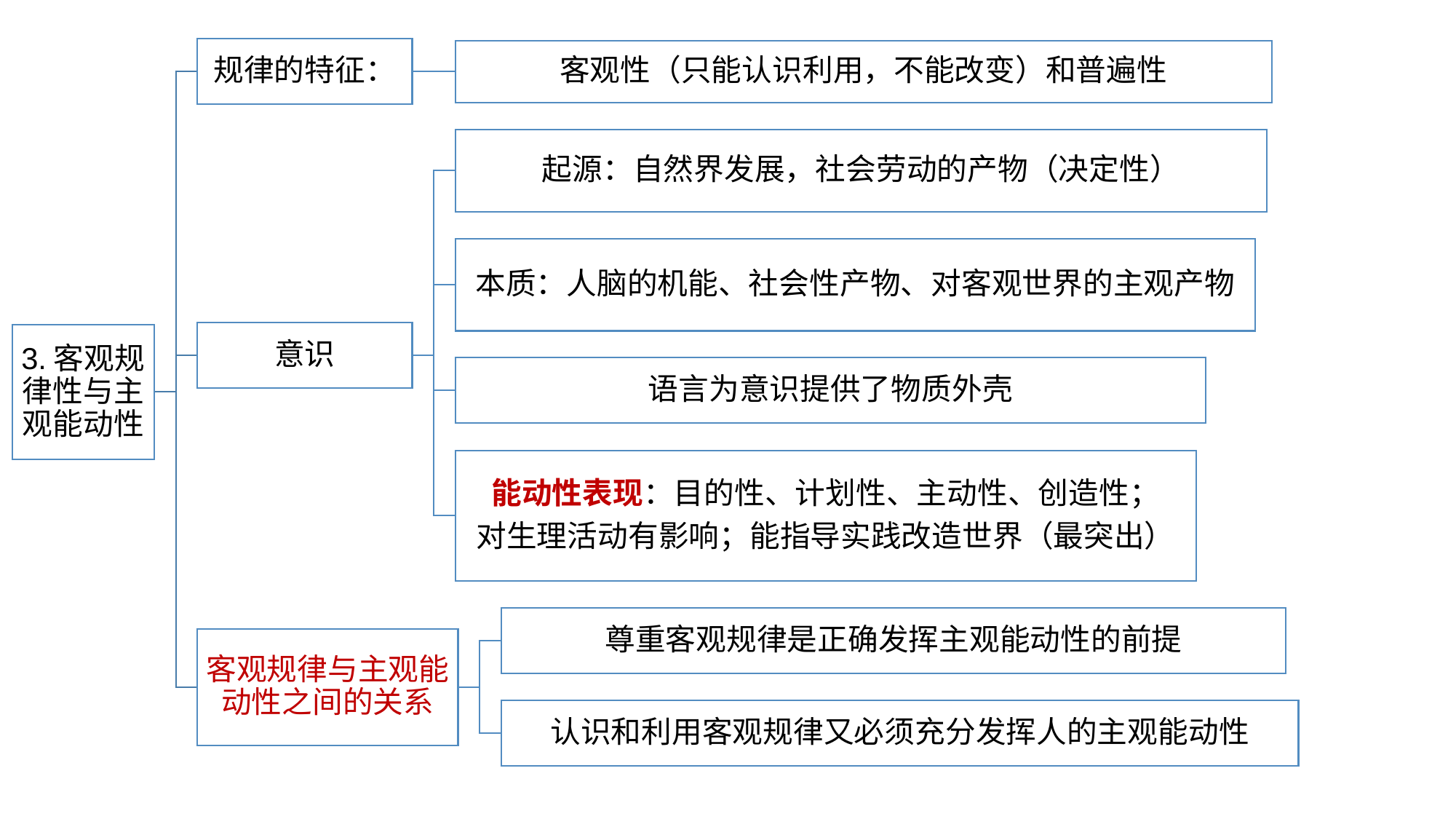

3.客观规律性与主观能动性
规律的特征：
客观性（只能认识利用，不能改变）和普遍性
意识
起源：自然界发展，社会劳动的产物（决定性）
本质：人脑的机能、社会性产物、对客观世界的主观产物
语言为意识提供了物质外壳
能动性表现：目的性、计划性、主动性、创造性；
对生理活动有影响；能指导实践改造世界（最突出）
客观规律与主观能动性之间的关系
尊重客观规律是正确发挥主观能动性的前提
认识和利用客观规律又必须充分发挥人的主观能动性